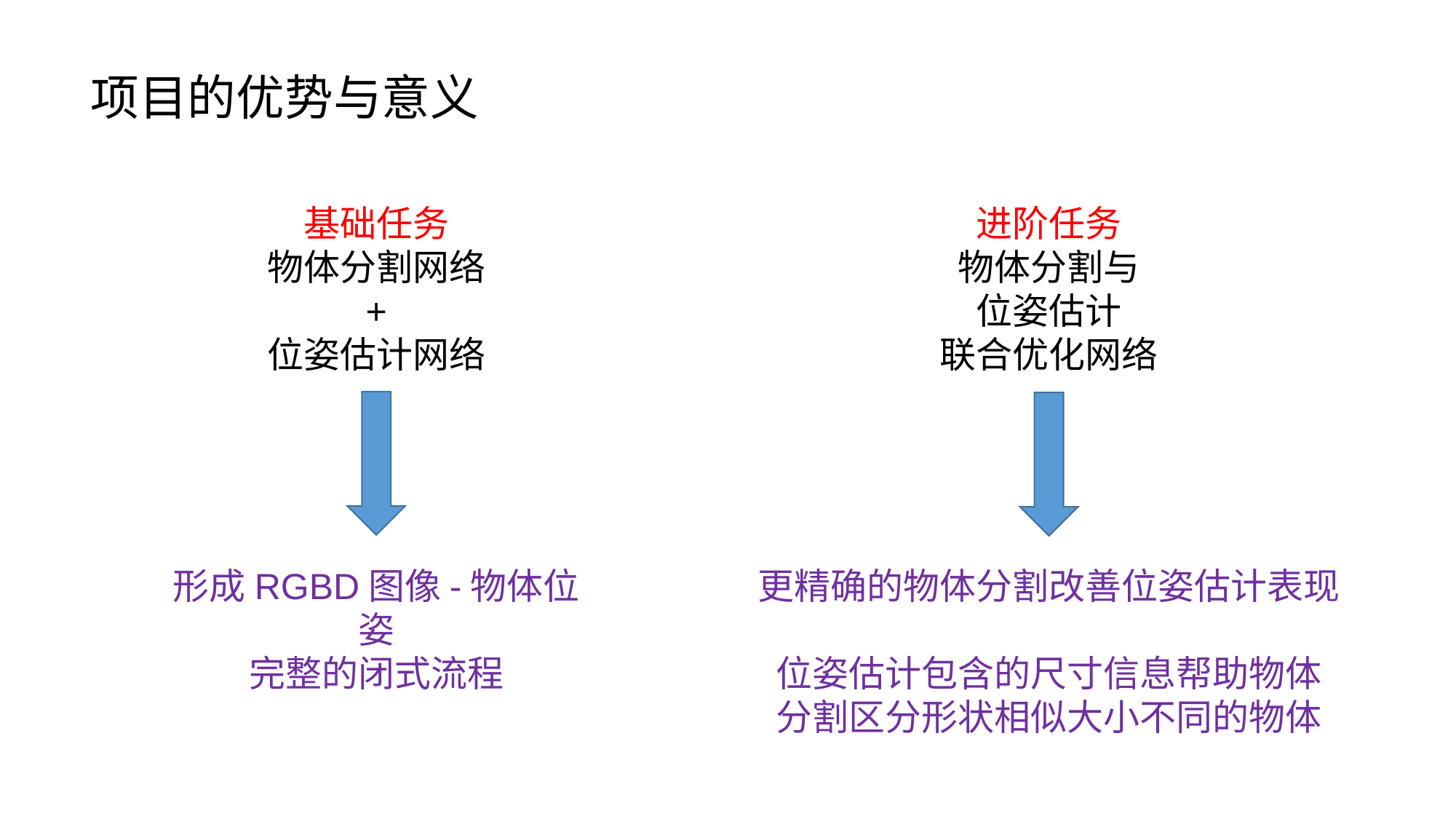

项目的优势与意义
进阶任务
物体分割与
位姿估计
联合优化网络
基础任务
物体分割网络
+
位姿估计网络

形成RGBD图像-物体位姿
完整的闭式流程
更精确的物体分割改善位姿估计表现

位姿估计包含的尺寸信息帮助物体
分割区分形状相似大小不同的物体